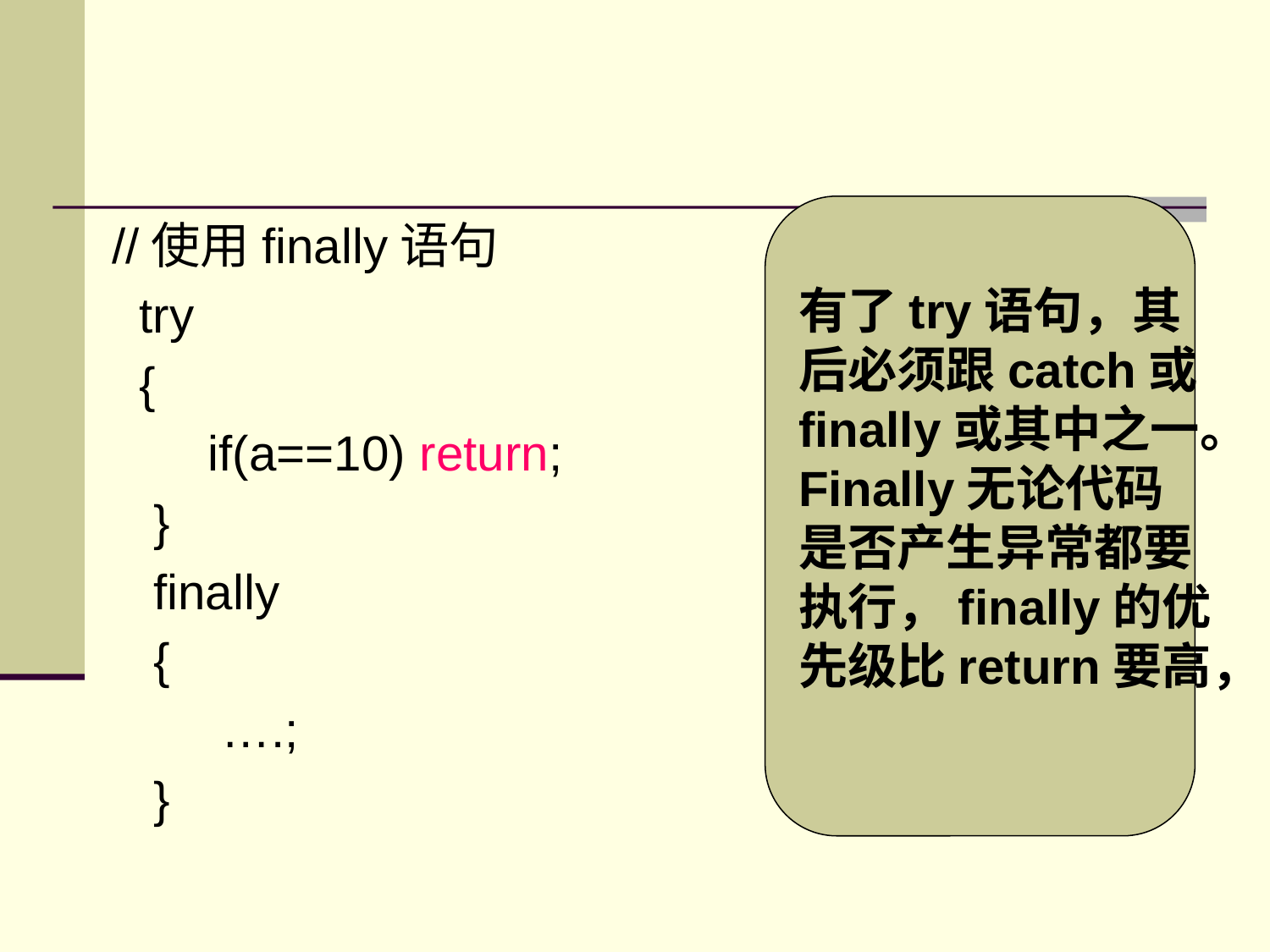

有了try语句，其
后必须跟catch或
finally或其中之一。
Finally无论代码
是否产生异常都要
执行，finally的优
先级比return要高，

//使用finally语句
  try
  {
       if(a==10) return;
   }
   finally
   {
        ….;
   }